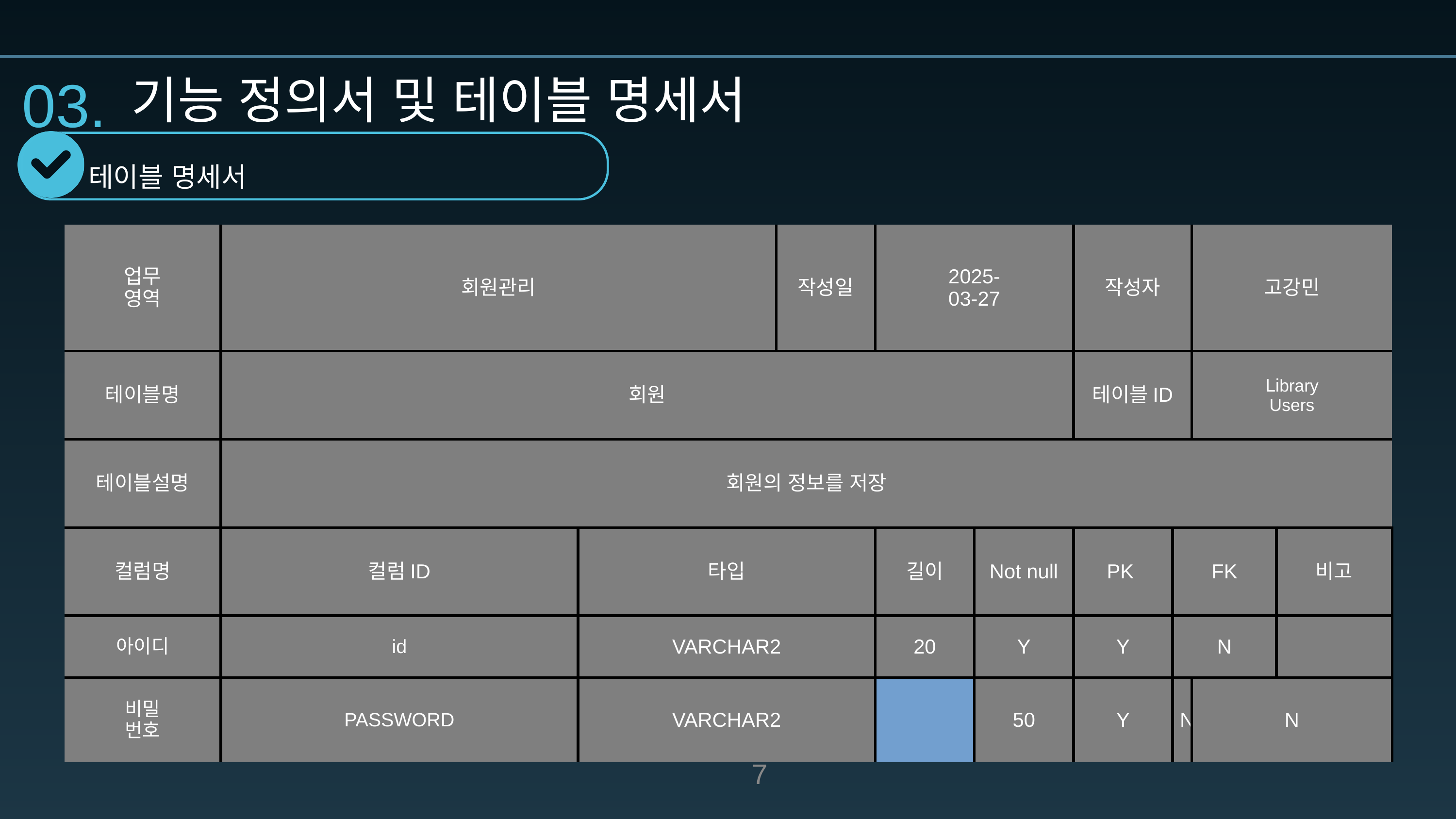

03.
기능 정의서 및 테이블 명세서

테이블 명세서
| 업무 영역 | 회원관리 |  |  | 작성일 | 2025- 03-27 |  | 작성자 |  | 고강민 |  |
| --- | --- | --- | --- | --- | --- | --- | --- | --- | --- | --- |
| 테이블명 | 회원 |  |  |  |  |  | 테이블ID |  | Library Users |  |
| 테이블설명 | 회원의 정보를 저장 |  |  |  |  |  |  |  |  |  |
| 컬럼명 | 컬럼ID | 타입 |  |  | 길이 | Not null | PK | FK |  | 비고 |
| 아이디 | id | VARCHAR2 |  |  | 20 | Y | Y | N |  |  |
| 비밀 번호 | PASSWORD | VARCHAR2 |  |  | 50 | Y | N | N |  |  |
7